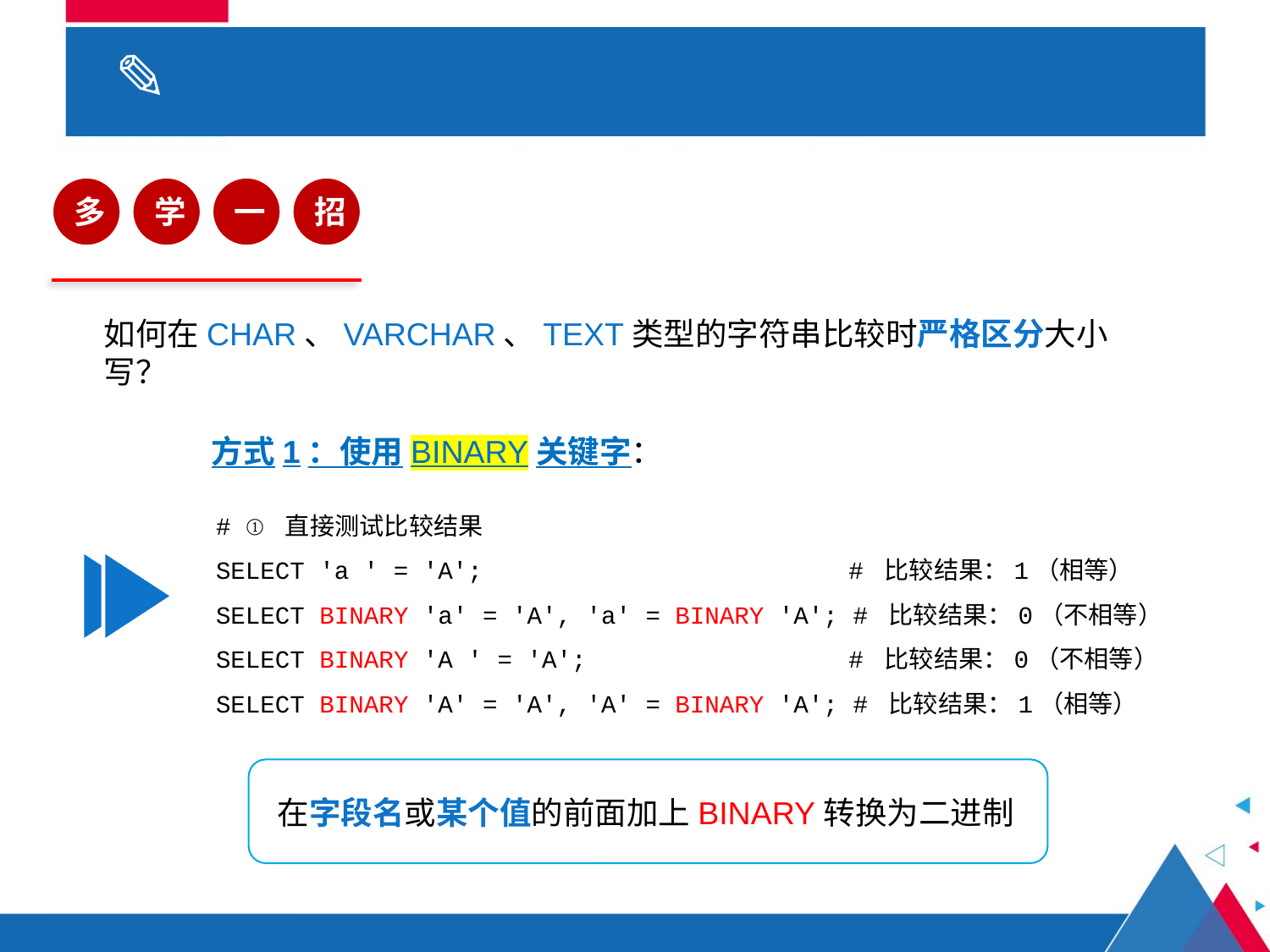

# 3.1 数据类型
多
学
一
招
如何在CHAR、VARCHAR、TEXT类型的字符串比较时严格区分大小写？
方式1：使用BINARY关键字：
# ① 直接测试比较结果
SELECT 'a ' = 'A';		  	  # 比较结果：1（相等）
SELECT BINARY 'a' = 'A', 'a' = BINARY 'A'; # 比较结果：0（不相等）
SELECT BINARY 'A ' = 'A'; 		  # 比较结果：0（不相等）
SELECT BINARY 'A' = 'A', 'A' = BINARY 'A'; # 比较结果：1（相等）

在字段名或某个值的前面加上BINARY转换为二进制